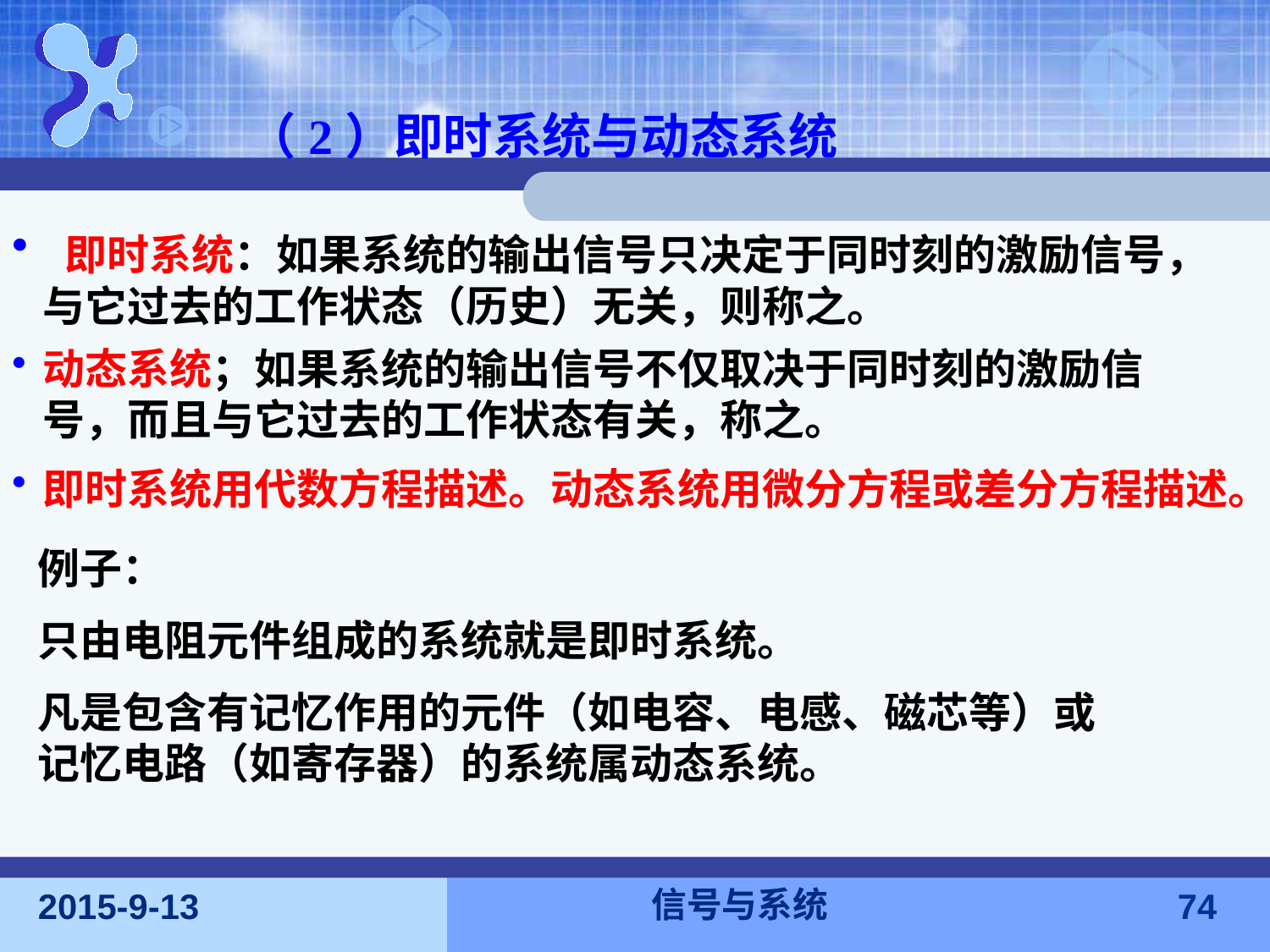

（2）即时系统与动态系统
 即时系统：如果系统的输出信号只决定于同时刻的激励信号，与它过去的工作状态（历史）无关，则称之。
动态系统；如果系统的输出信号不仅取决于同时刻的激励信号，而且与它过去的工作状态有关，称之。
即时系统用代数方程描述。动态系统用微分方程或差分方程描述。
例子：
只由电阻元件组成的系统就是即时系统。
凡是包含有记忆作用的元件（如电容、电感、磁芯等）或记忆电路（如寄存器）的系统属动态系统。
信号与系统
2015-9-13
74